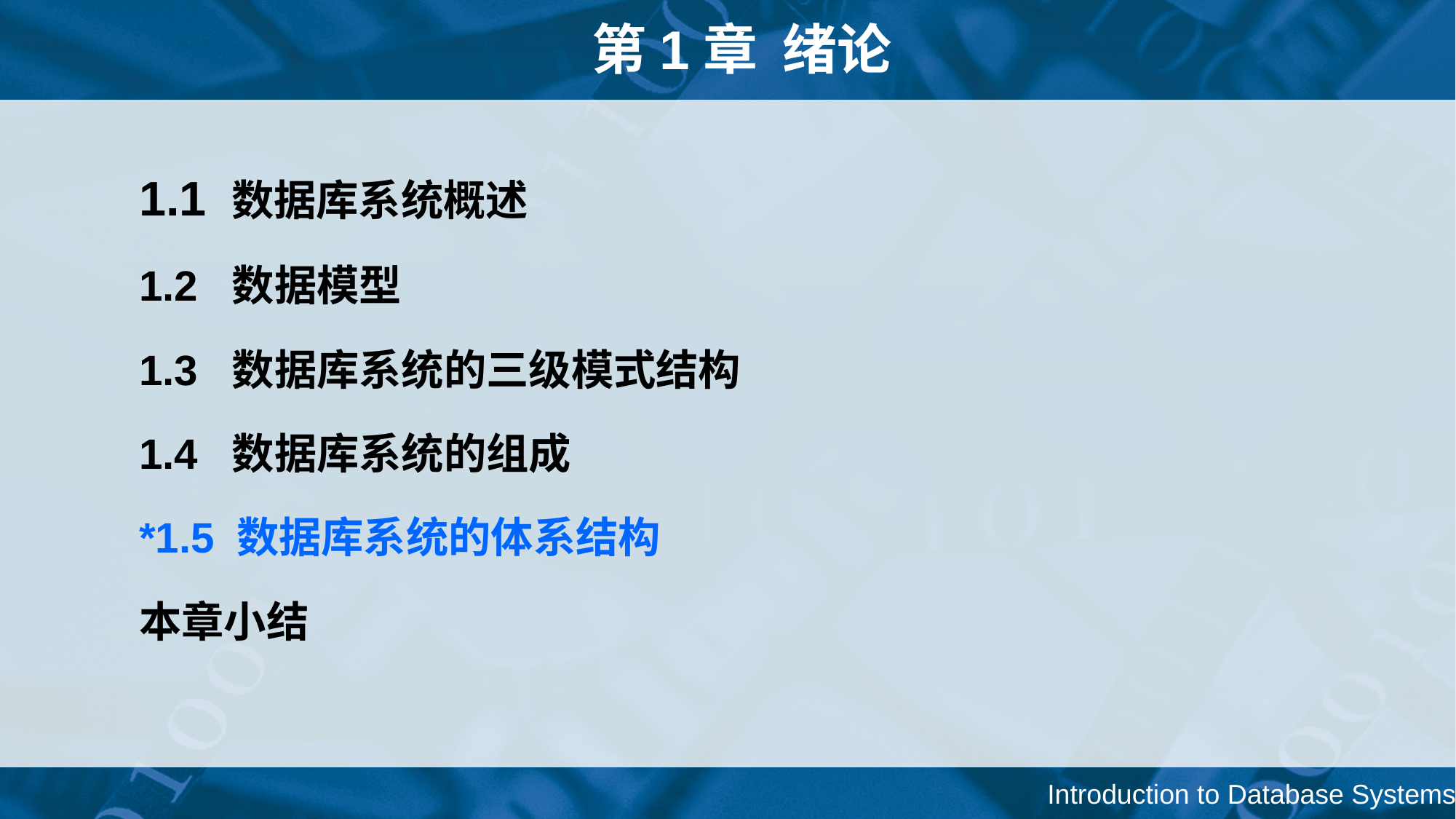

# 第1章  绪论
1.1 数据库系统概述
1.2  数据模型
1.3  数据库系统的三级模式结构
1.4  数据库系统的组成
*1.5 数据库系统的体系结构
本章小结